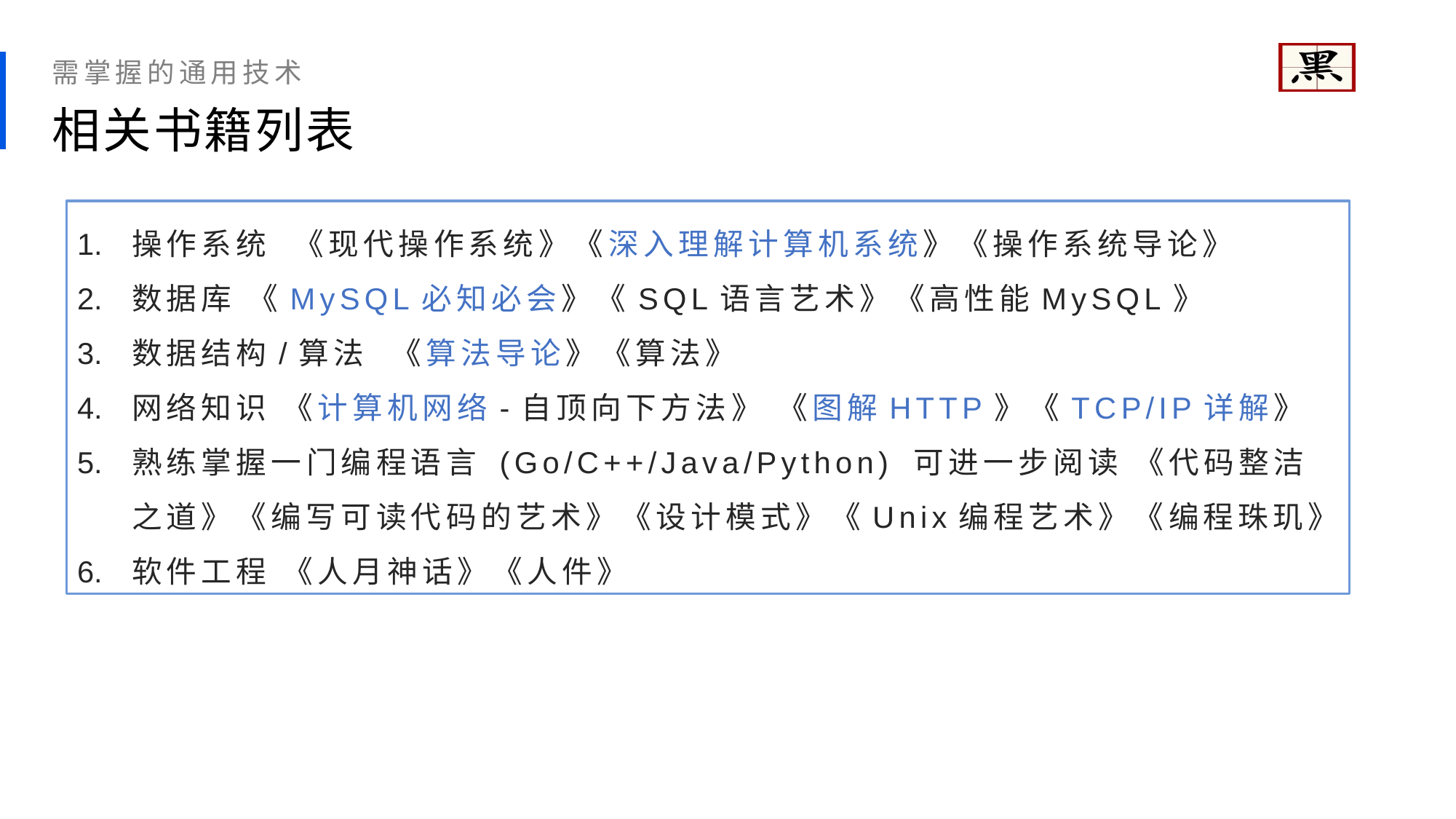

需掌握的通用技术

相关书籍列表
操作系统  《现代操作系统》《深入理解计算机系统》《操作系统导论》
数据库 《MySQL必知必会》《SQL语言艺术》《高性能MySQL》
数据结构/算法  《算法导论》《算法》
网络知识 《计算机网络-自顶向下方法》 《图解HTTP》《TCP/IP详解》
熟练掌握一门编程语言 (Go/C++/Java/Python) 可进一步阅读 《代码整洁之道》《编写可读代码的艺术》《设计模式》《Unix编程艺术》《编程珠玑》
软件工程 《人月神话》《人件》